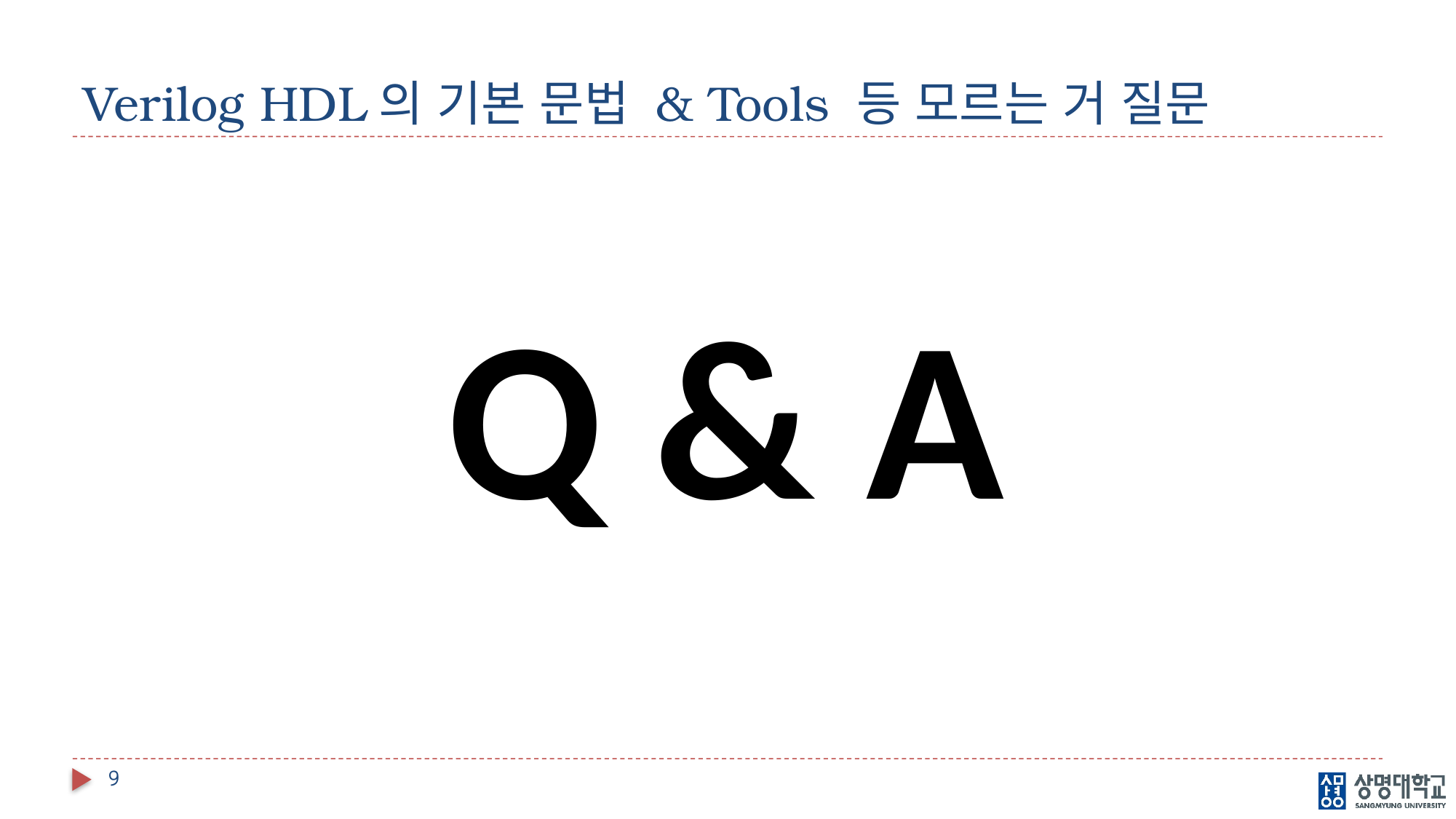

# Verilog HDL의 기본 문법 & Tools 등 모르는 거 질문
Q & A
9